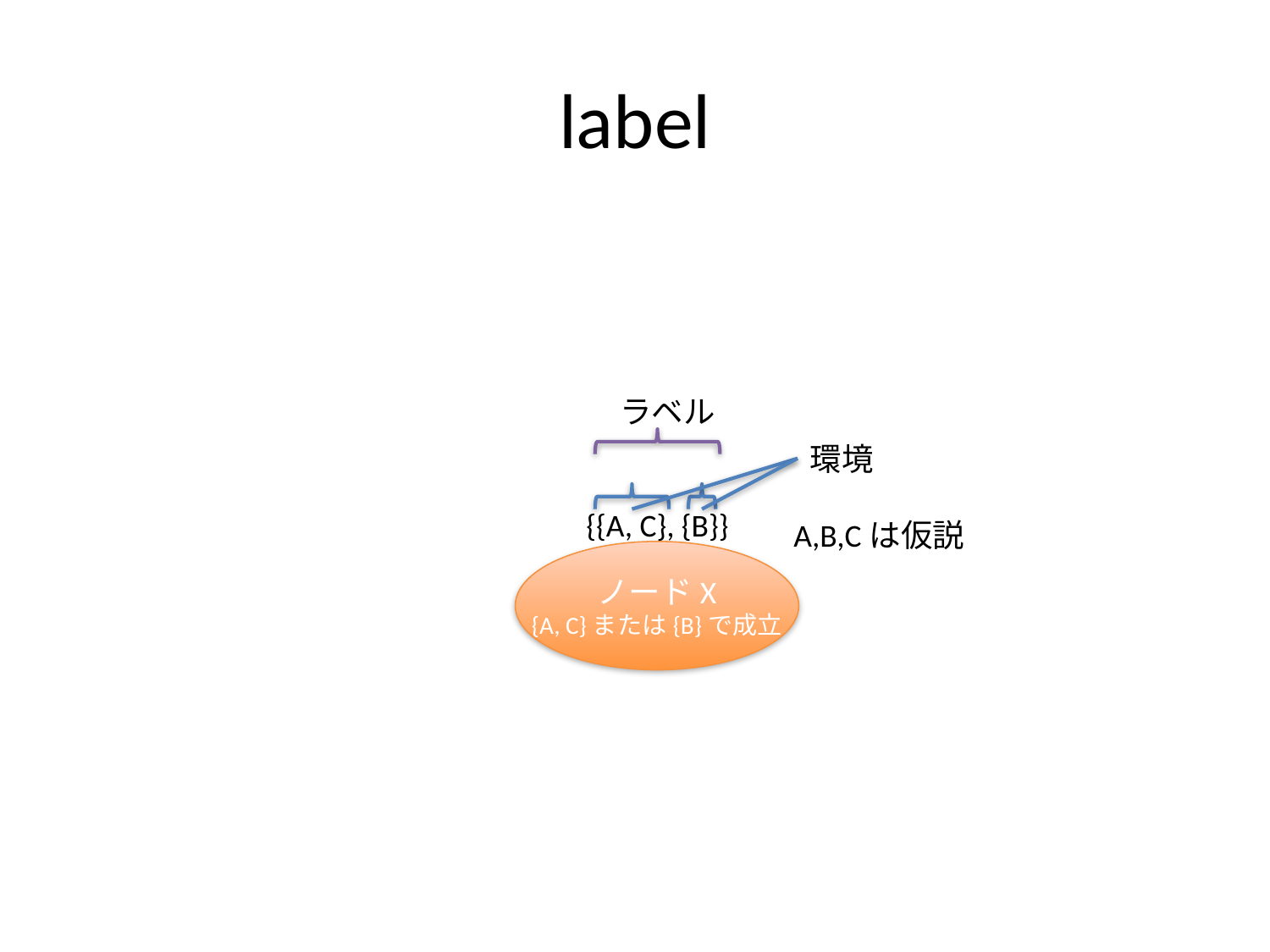

# label

ラベル
環境

{{A, C}, {B}}
A,B,Cは仮説
ノードX
{A, C}または{B}で成立